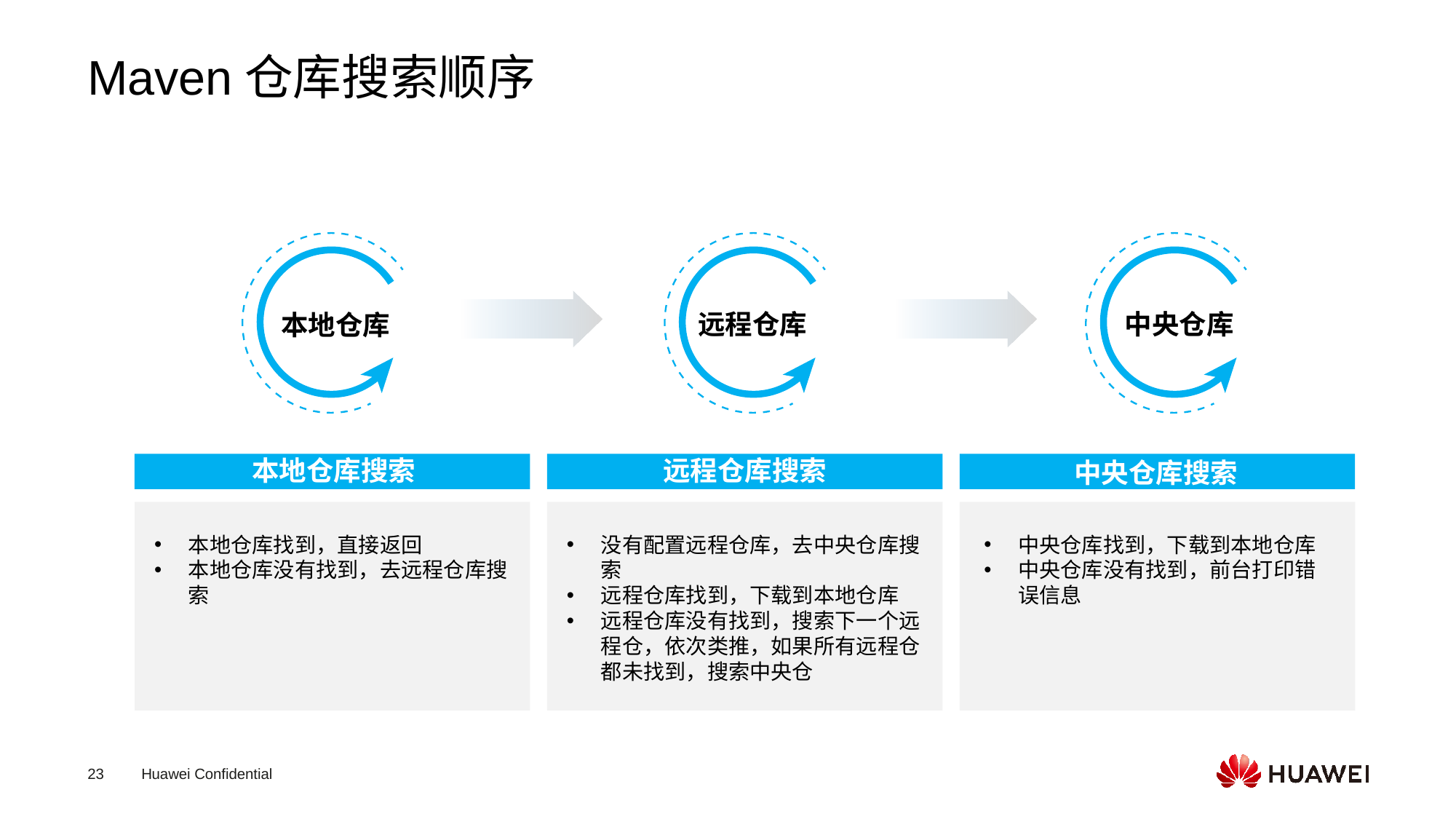

# Maven仓库搜索顺序

本地仓库
远程仓库
中央仓库
本地仓库搜索
远程仓库搜索
中央仓库搜索

本地仓库找到，直接返回
本地仓库没有找到，去远程仓库搜索
没有配置远程仓库，去中央仓库搜索
远程仓库找到，下载到本地仓库
远程仓库没有找到，搜索下一个远程仓，依次类推，如果所有远程仓都未找到，搜索中央仓
中央仓库找到，下载到本地仓库
中央仓库没有找到，前台打印错误信息